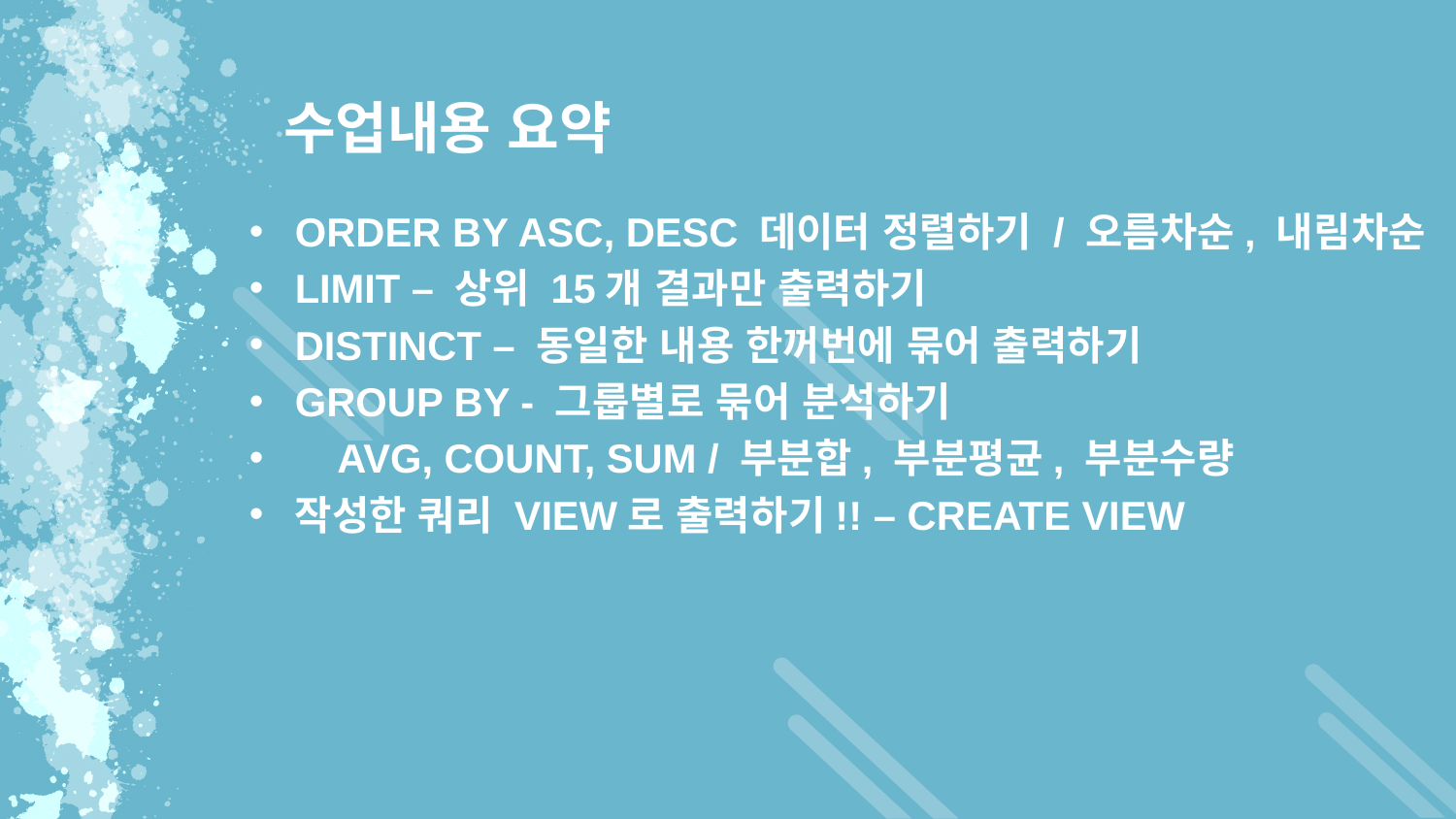

수업내용 요약
ORDER BY ASC, DESC 데이터 정렬하기 / 오름차순, 내림차순
LIMIT – 상위 15개 결과만 출력하기
DISTINCT – 동일한 내용 한꺼번에 묶어 출력하기
GROUP BY - 그룹별로 묶어 분석하기
   AVG, COUNT, SUM / 부분합, 부분평균, 부분수량
작성한 쿼리 VIEW로 출력하기!! – CREATE VIEW